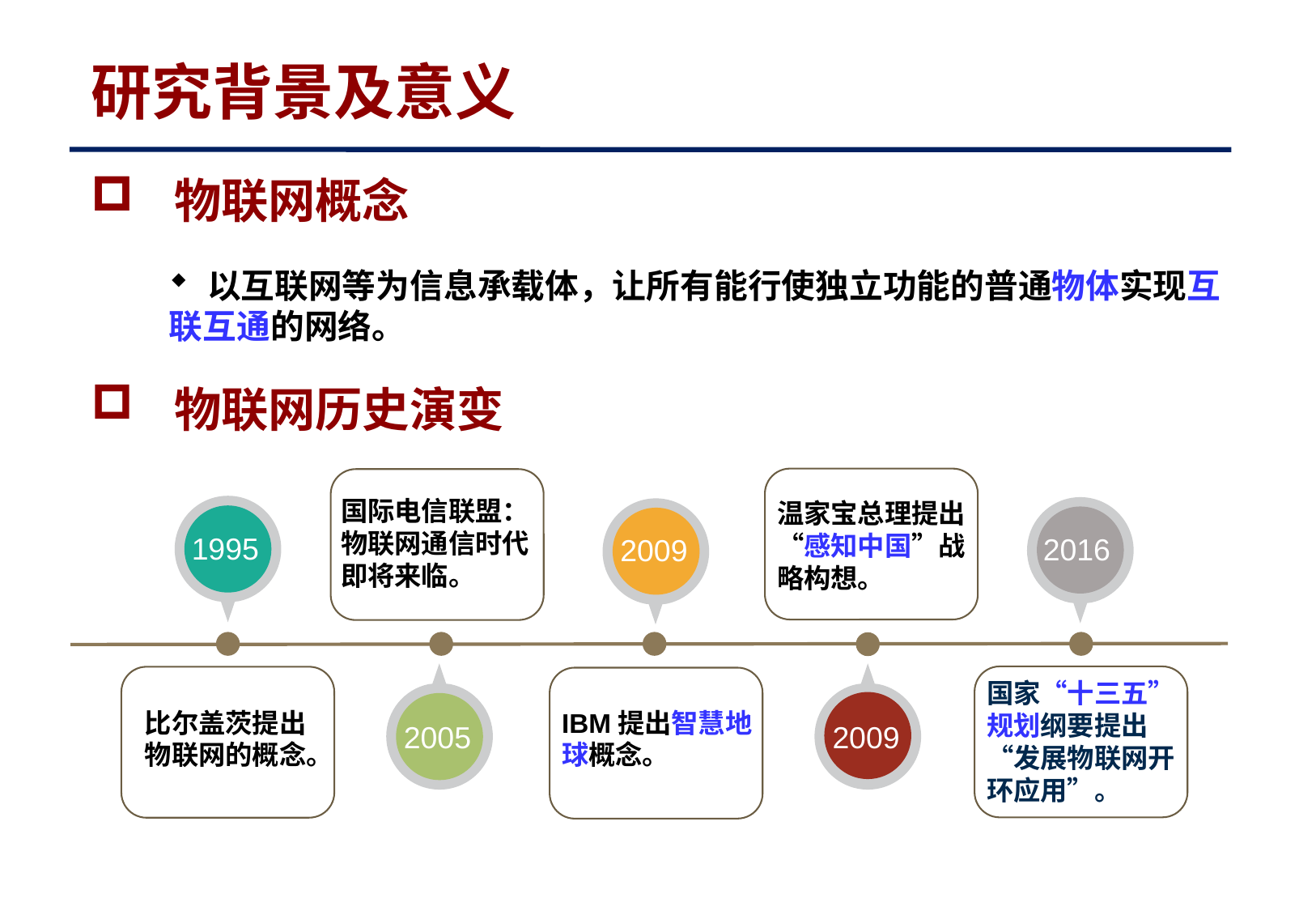

研究背景及意义
 物联网概念

以互联网等为信息承载体，让所有能行使独立功能的普通物体实现互
联互通的网络。
 物联网历史演变

国际电信联盟：物联网通信时代即将来临。
温家宝总理提出“感知中国”战略构想。

1995
2016
2009

国家“十三五”规划纲要提出“发展物联网开环应用”。

比尔盖茨提出
物联网的概念。
IBM提出智慧地球概念。
2005
2009
4